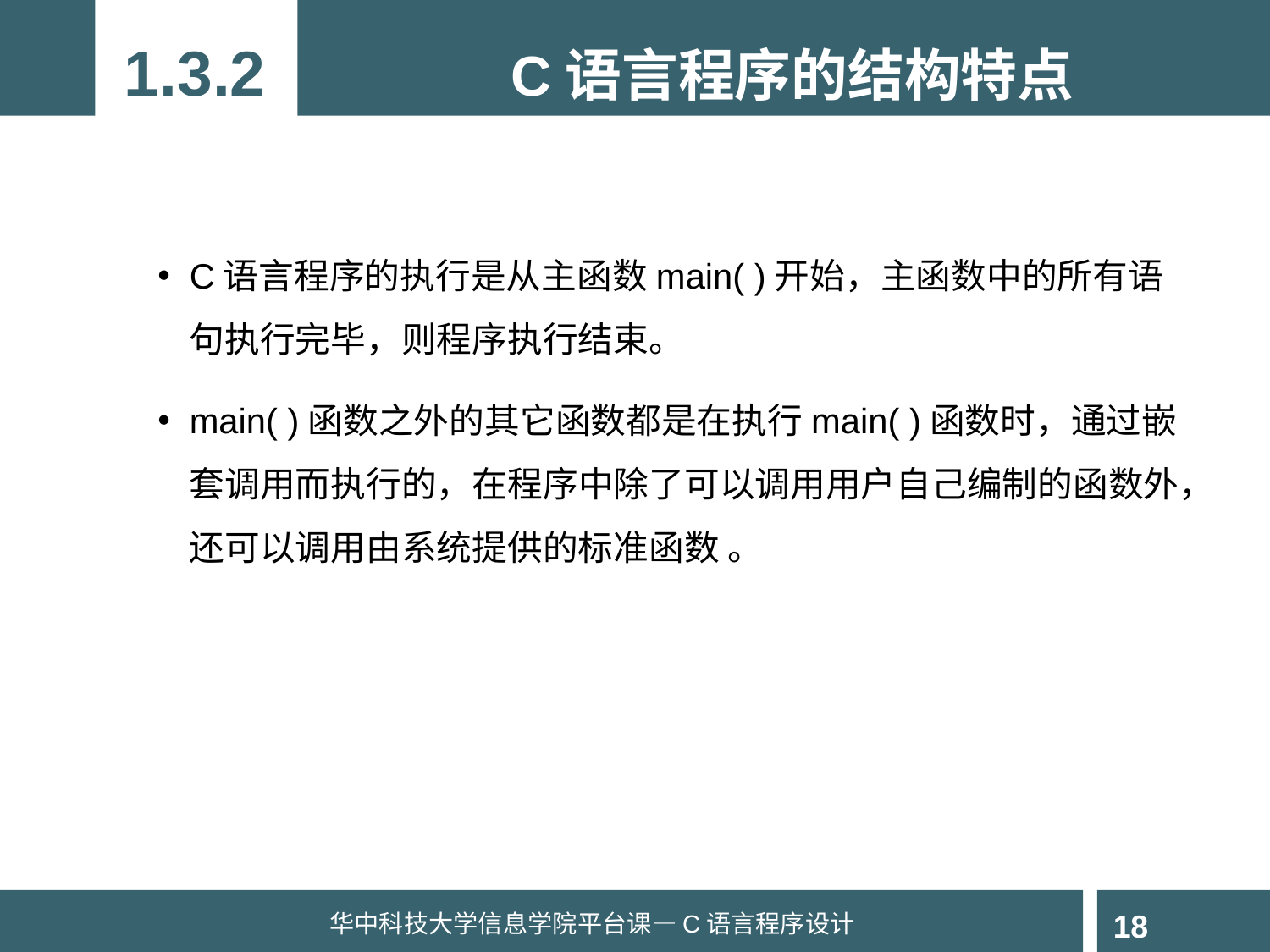

1.3.2
C语言程序的结构特点
C语言程序的执行是从主函数main( )开始，主函数中的所有语句执行完毕，则程序执行结束。
main( )函数之外的其它函数都是在执行main( )函数时，通过嵌套调用而执行的，在程序中除了可以调用用户自己编制的函数外，还可以调用由系统提供的标准函数 。